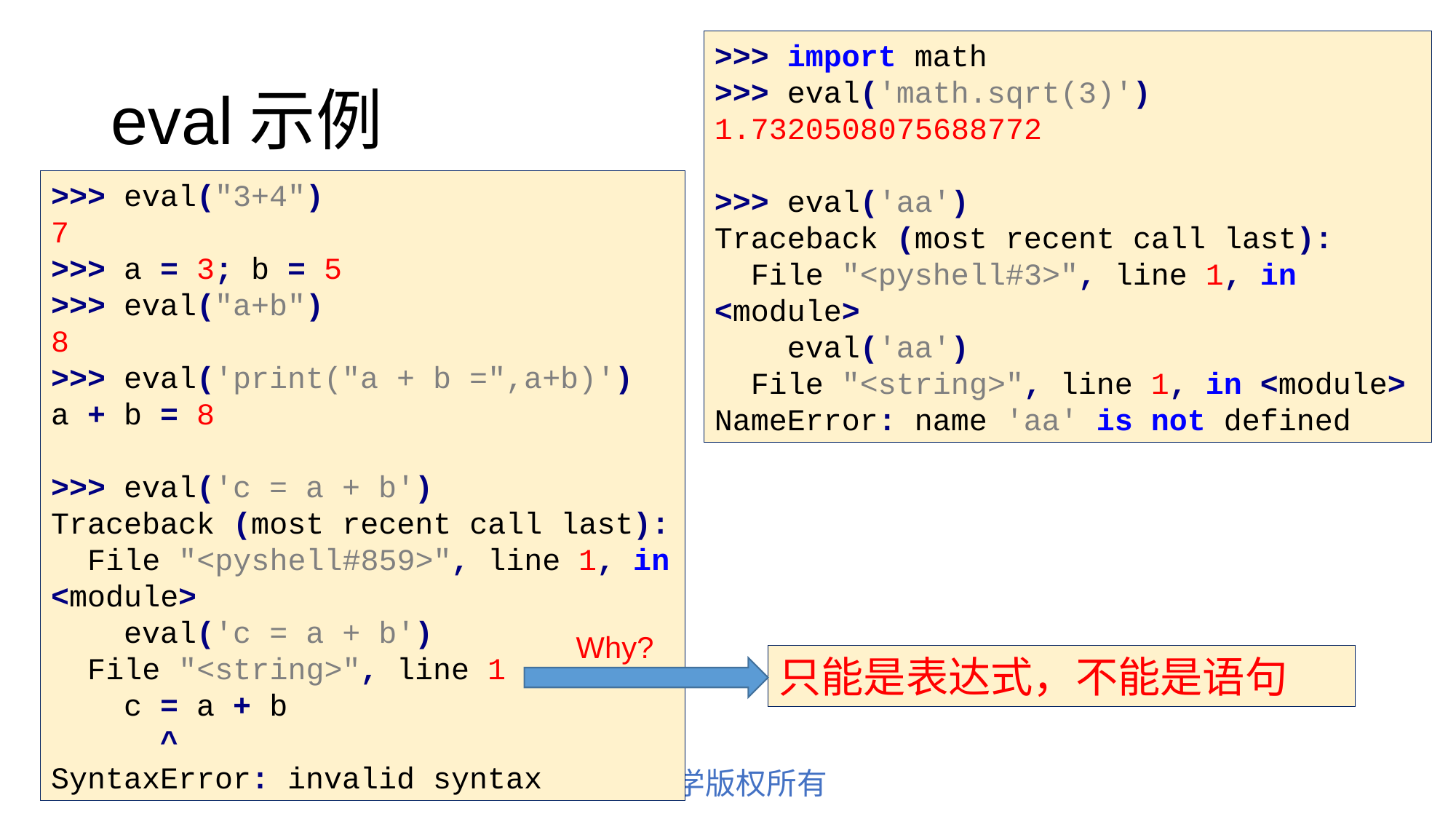

>>> import math
>>> eval('math.sqrt(3)')
1.7320508075688772

>>> eval('aa')
Traceback (most recent call last):
  File "<pyshell#3>", line 1, in <module>
    eval('aa')
  File "<string>", line 1, in <module>
NameError: name 'aa' is not defined
# eval示例
>>> eval("3+4")
7
>>> a = 3; b = 5
>>> eval("a+b")
8
>>> eval('print("a + b =",a+b)')
a + b = 8

>>> eval('c = a + b')
Traceback (most recent call last):
  File "<pyshell#859>", line 1, in <module>
    eval('c = a + b')
  File "<string>", line 1
    c = a + b
      ^
SyntaxError: invalid syntax
Why?

只能是表达式，不能是语句
28